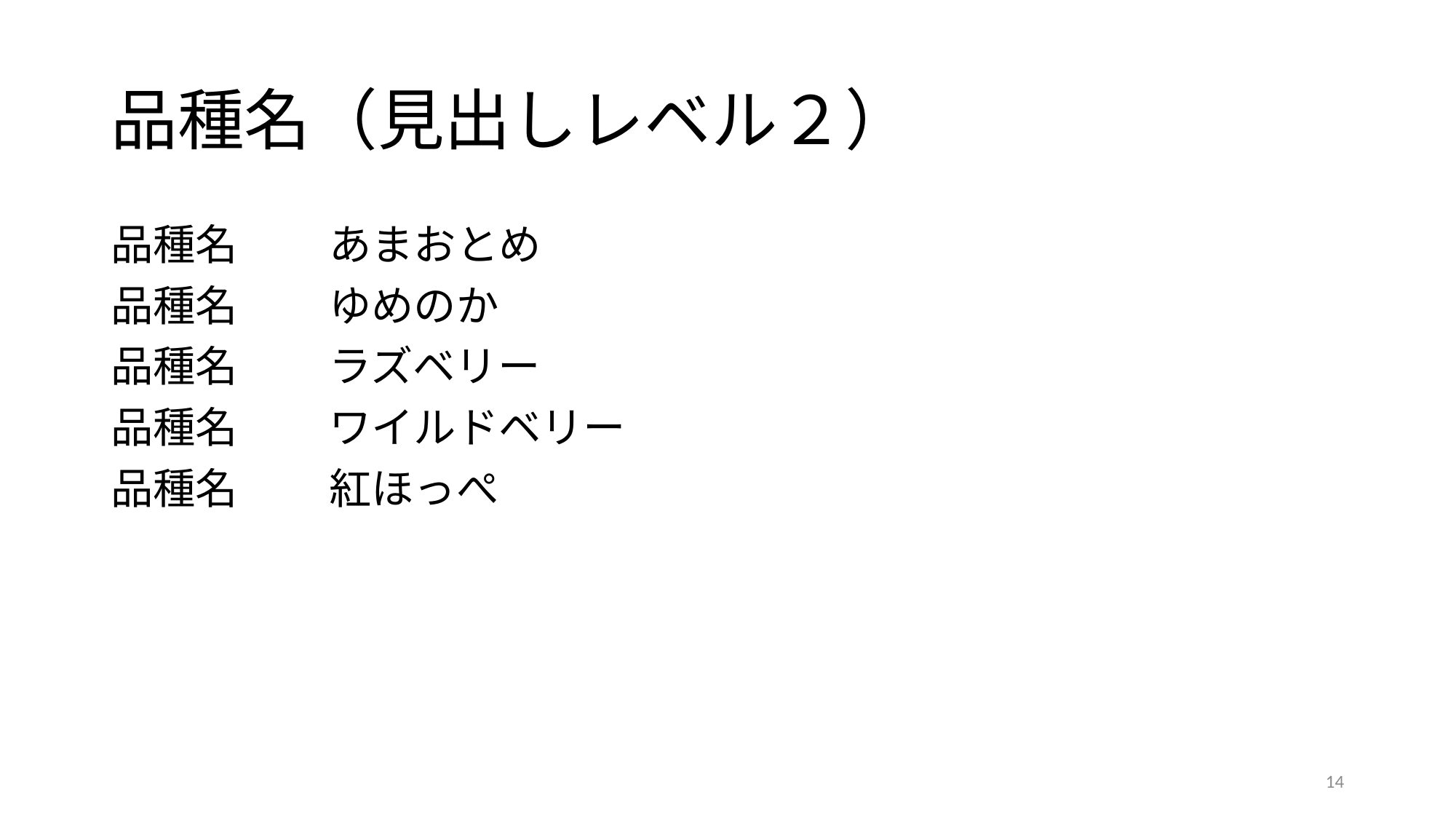

# 品種名（見出しレベル２）
品種名	あまおとめ
品種名	ゆめのか
品種名	ラズベリー
品種名	ワイルドベリー
品種名	紅ほっぺ
14